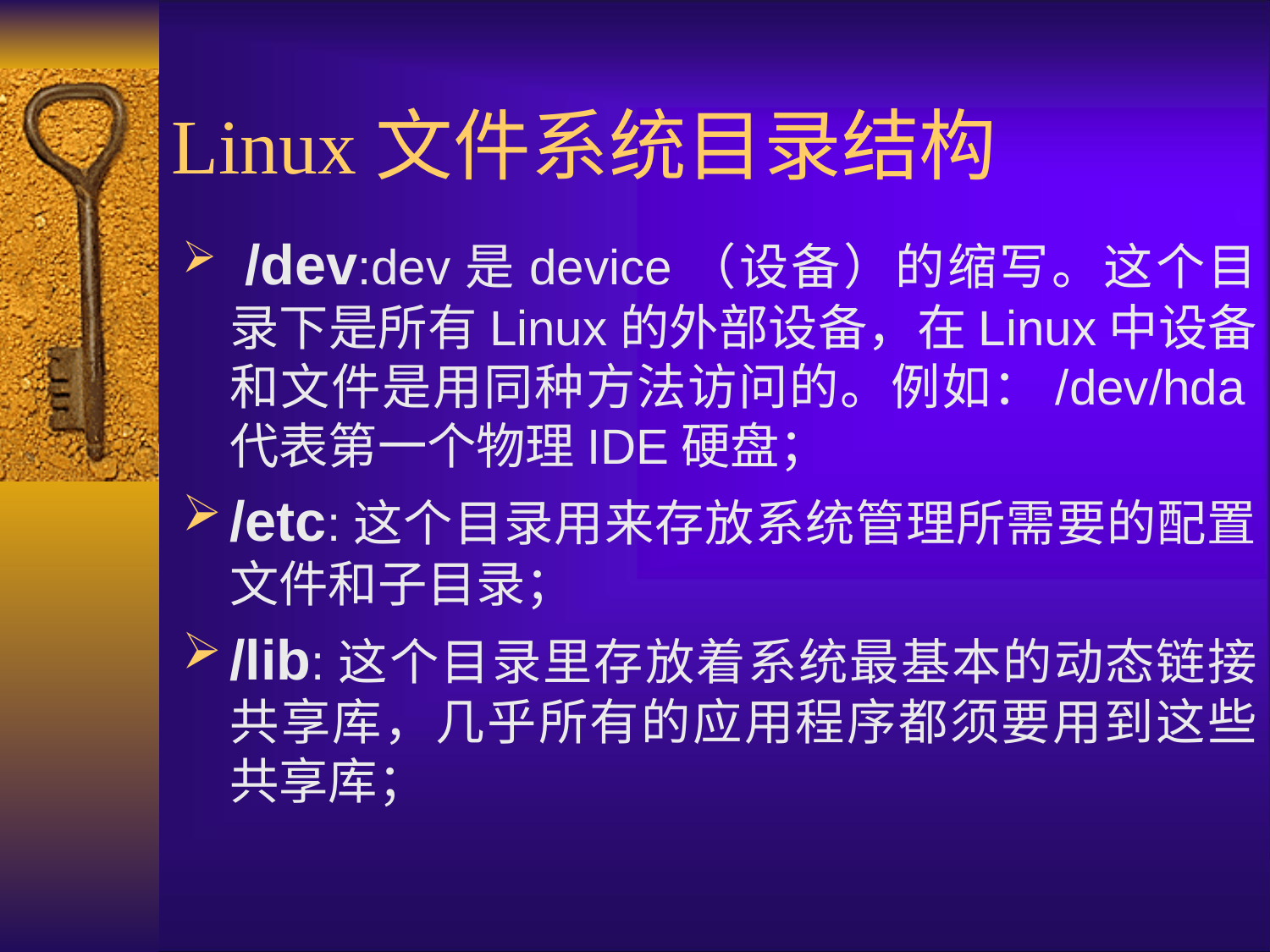

# Linux文件系统目录结构
 /dev:dev是device（设备）的缩写。这个目录下是所有Linux的外部设备，在Linux中设备和文件是用同种方法访问的。例如：/dev/hda代表第一个物理IDE硬盘；
/etc:这个目录用来存放系统管理所需要的配置文件和子目录；
/lib:这个目录里存放着系统最基本的动态链接共享库，几乎所有的应用程序都须要用到这些共享库；